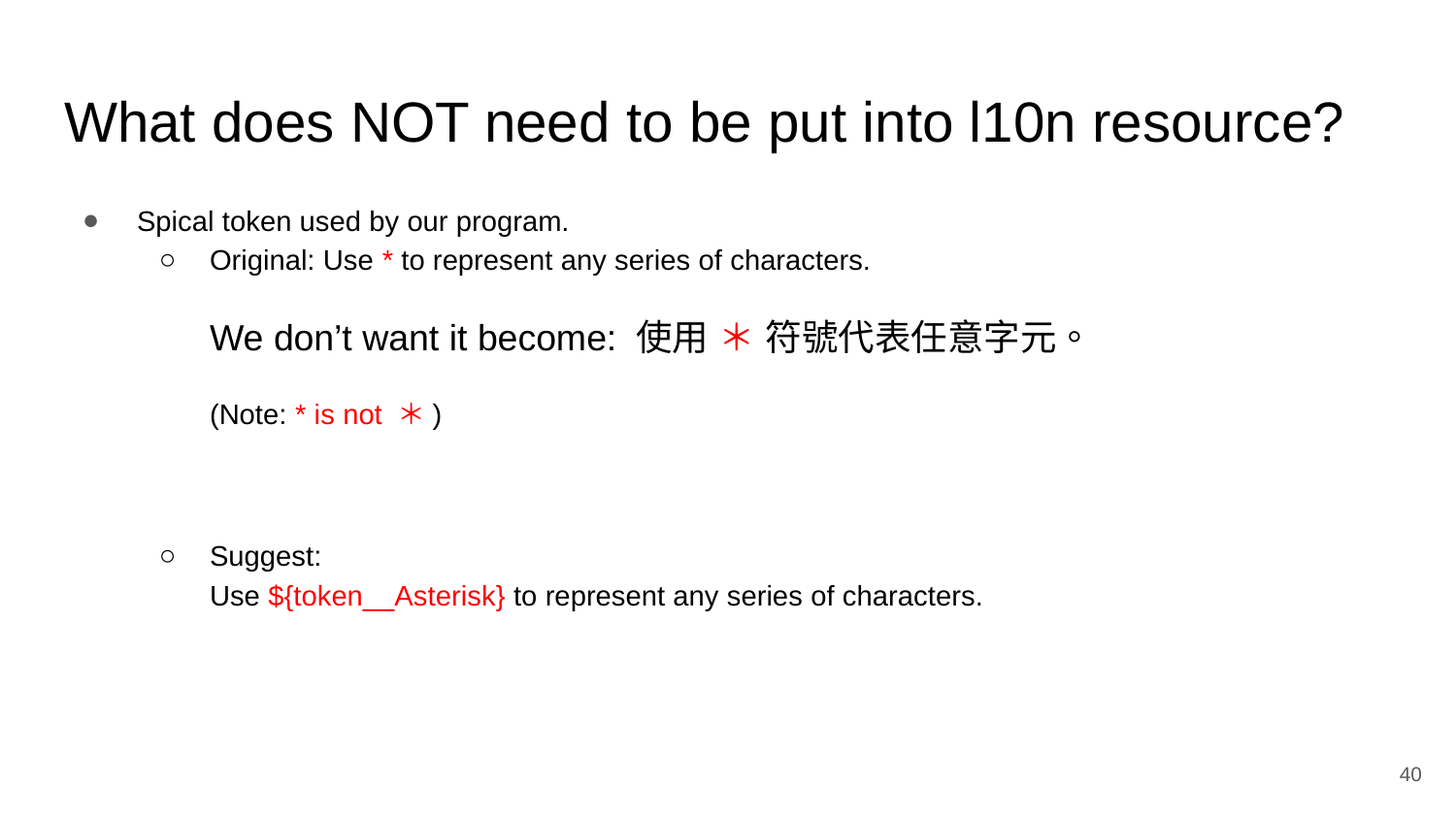

# What does NOT need to be put into l10n resource?
Spical token used by our program.
Original: Use * to represent any series of characters.
We don’t want it become: 使用 ＊ 符號代表任意字元。
(Note: * is not ＊)

Suggest:
Use ${token__Asterisk} to represent any series of characters.
40